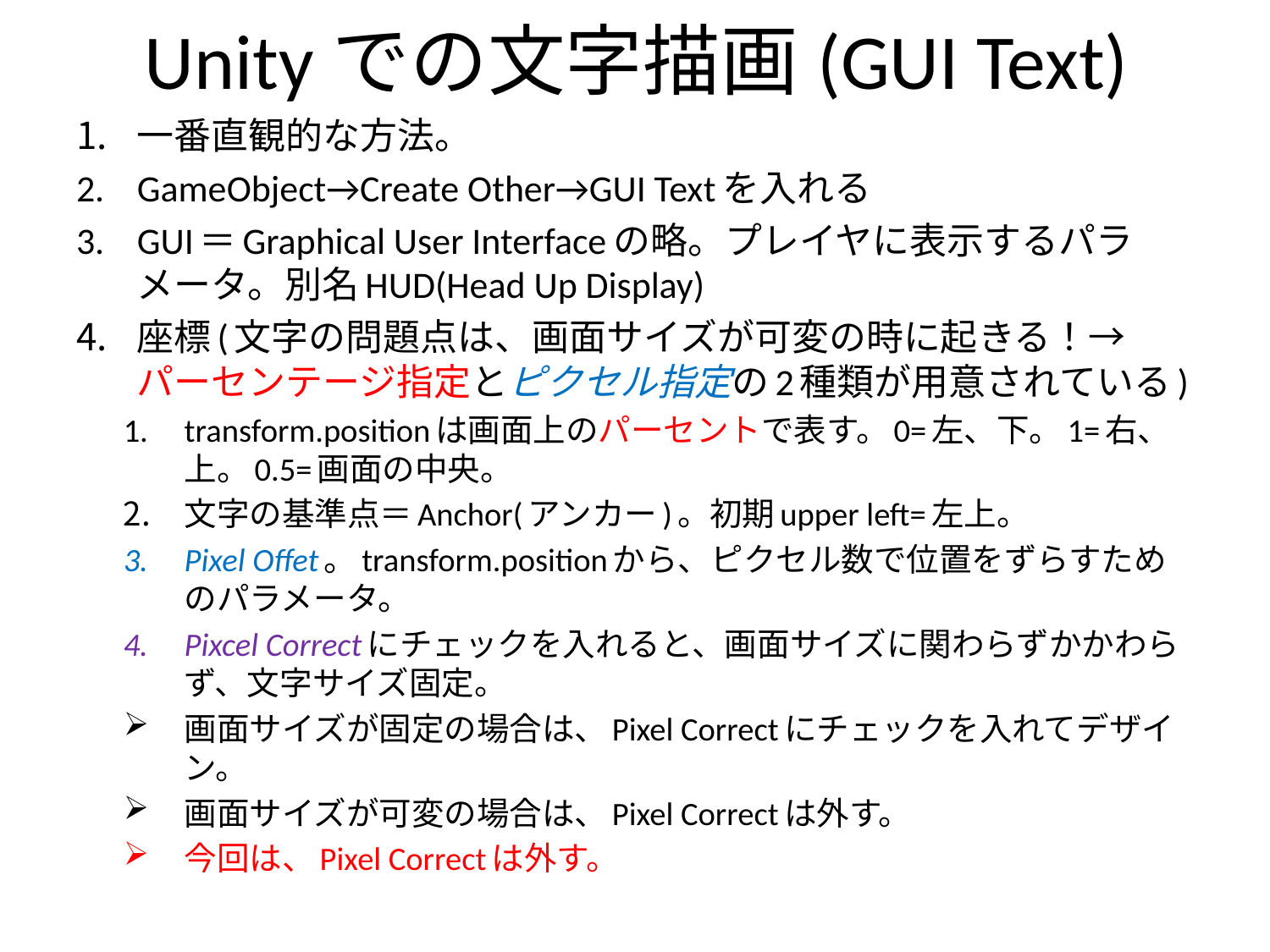

# Unityでの文字描画(GUI Text)
一番直観的な方法。
GameObject→Create Other→GUI Textを入れる
GUI＝Graphical User Interfaceの略。プレイヤに表示するパラメータ。別名HUD(Head Up Display)
座標(文字の問題点は、画面サイズが可変の時に起きる！→パーセンテージ指定とピクセル指定の2種類が用意されている)
transform.positionは画面上のパーセントで表す。0=左、下。1=右、上。0.5=画面の中央。
文字の基準点＝Anchor(アンカー)。初期upper left=左上。
Pixel Offet。transform.positionから、ピクセル数で位置をずらすためのパラメータ。
Pixcel Correctにチェックを入れると、画面サイズに関わらずかかわらず、文字サイズ固定。
画面サイズが固定の場合は、Pixel Correctにチェックを入れてデザイン。
画面サイズが可変の場合は、Pixel Correctは外す。
今回は、Pixel Correctは外す。